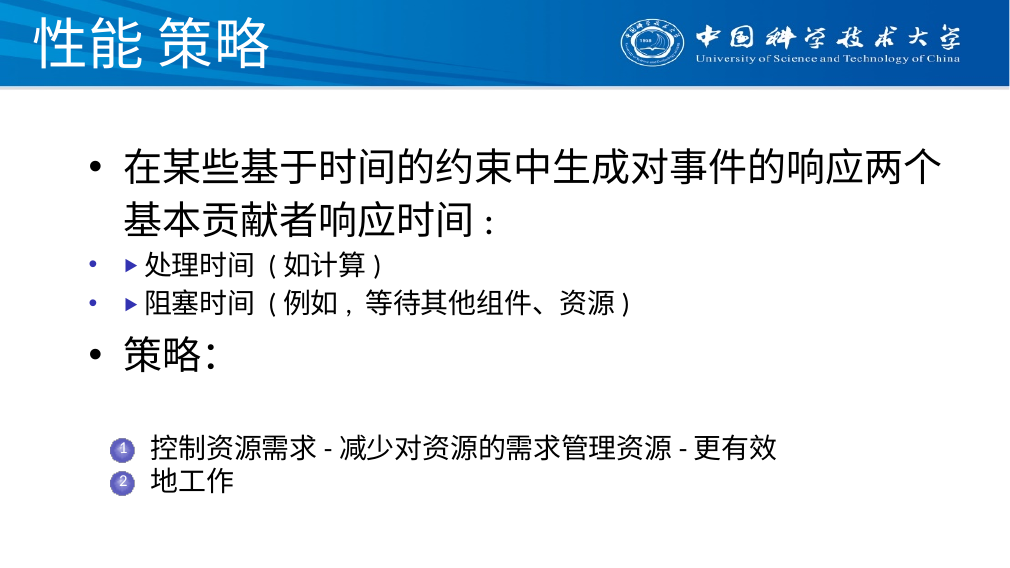

# 性能 策略
在某些基于时间的约束中生成对事件的响应两个基本贡献者响应时间:
▶处理时间 (如计算)
▶阻塞时间 (例如, 等待其他组件、资源)
策略：
控制资源需求-减少对资源的需求管理资源-更有效地工作

1

2